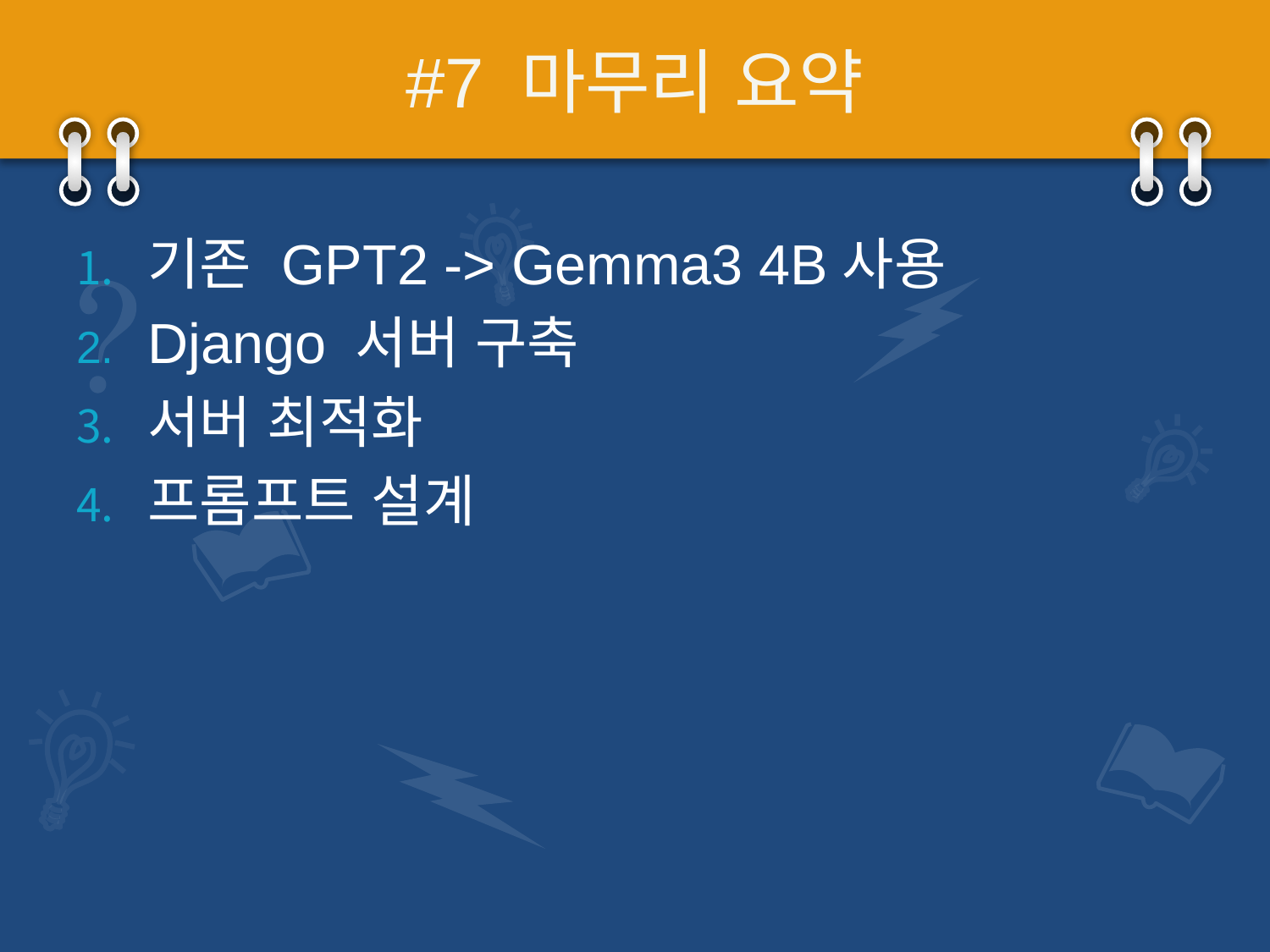

# #7 마무리 요약
기존 GPT2 -> Gemma3 4B사용
Django 서버 구축
서버 최적화
프롬프트 설계